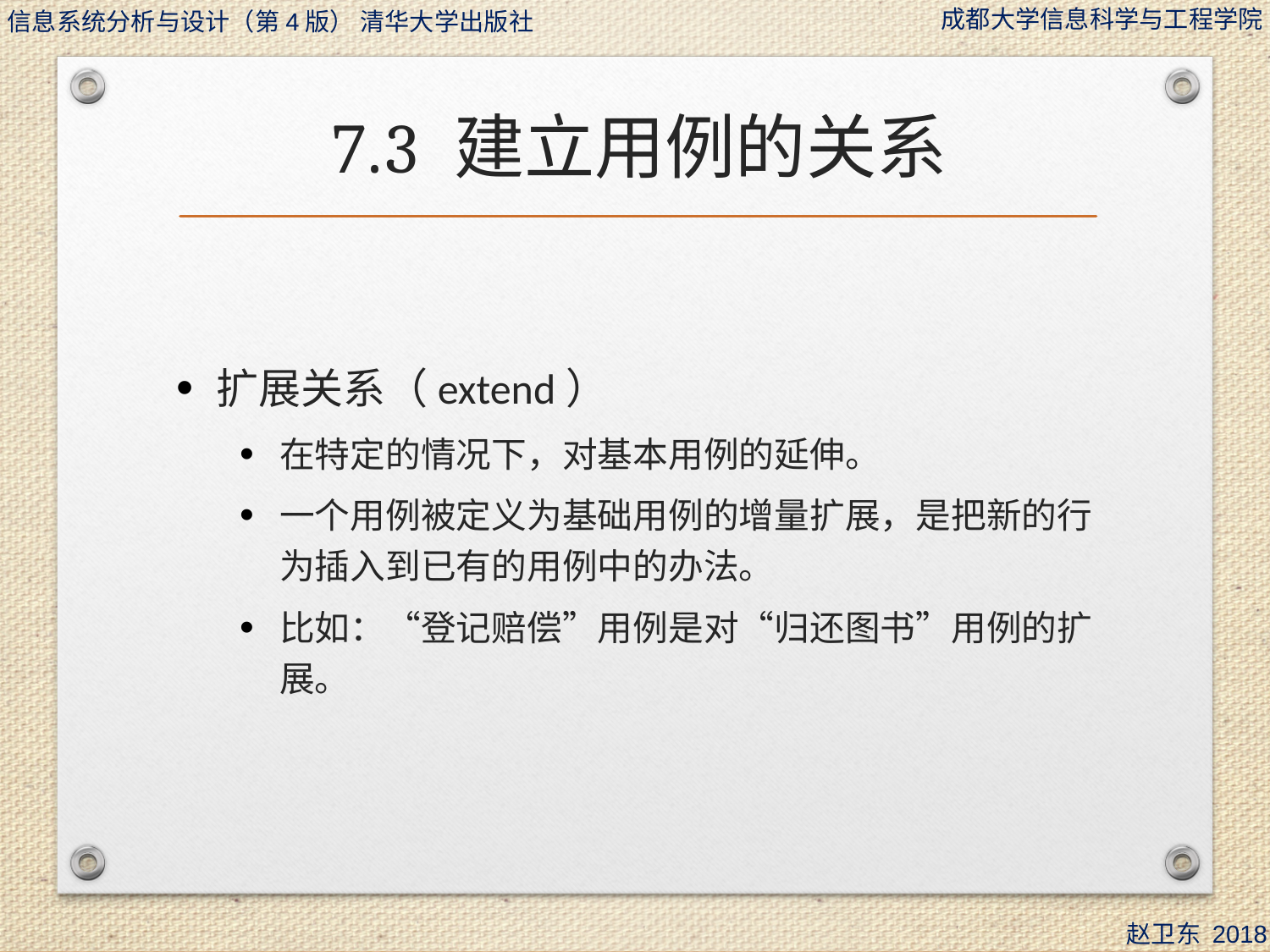

# 7.3 建立用例的关系
扩展关系（extend）
在特定的情况下，对基本用例的延伸。
一个用例被定义为基础用例的增量扩展，是把新的行为插入到已有的用例中的办法。
比如：“登记赔偿”用例是对“归还图书”用例的扩展。